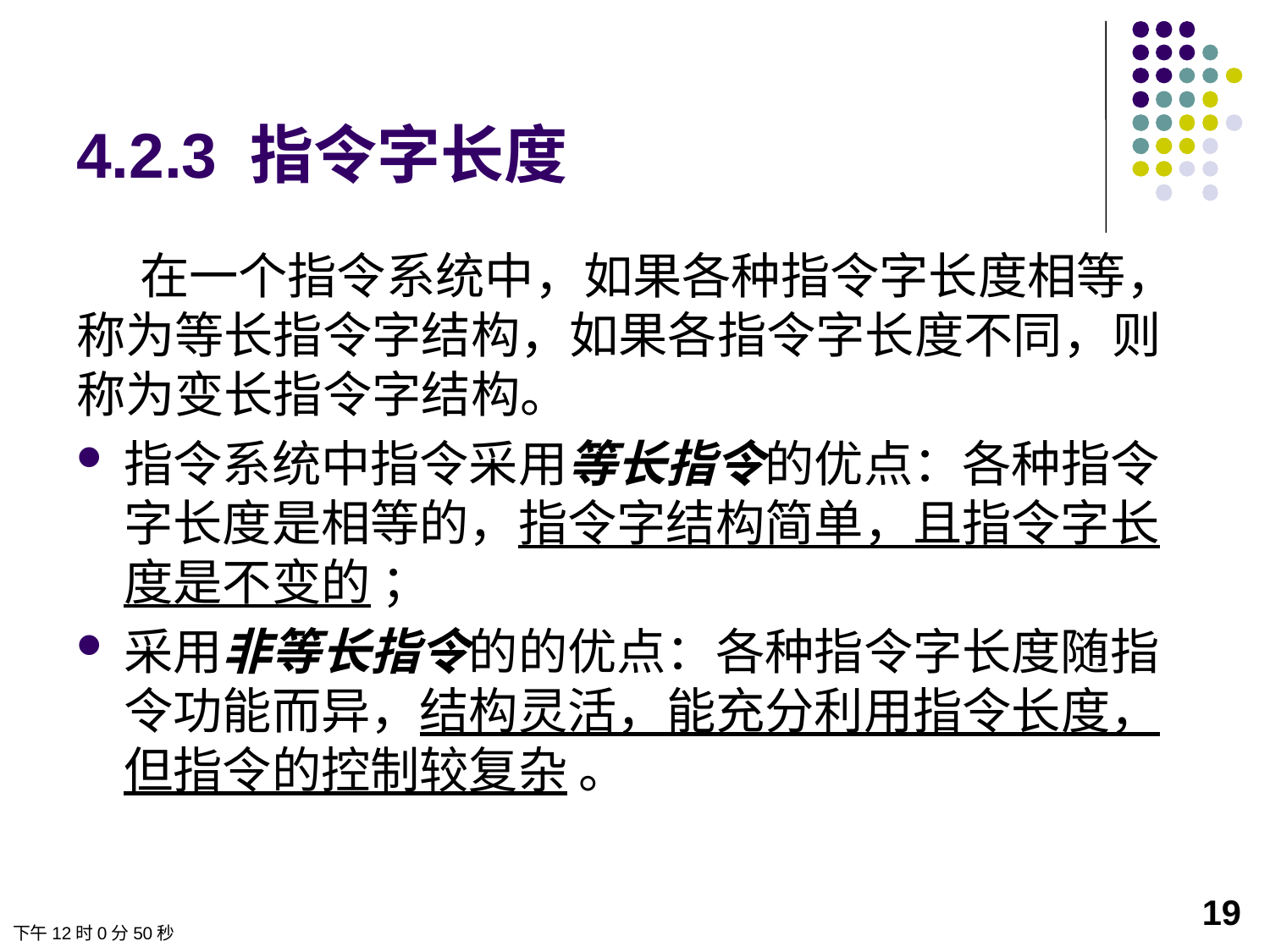

# 4.2.3 指令字长度
在一个指令系统中，如果各种指令字长度相等，称为等长指令字结构，如果各指令字长度不同，则称为变长指令字结构。
指令系统中指令采用等长指令的优点：各种指令字长度是相等的，指令字结构简单，且指令字长度是不变的 ；
采用非等长指令的的优点：各种指令字长度随指令功能而异，结构灵活，能充分利用指令长度，但指令的控制较复杂 。
19
下午12时0分50秒